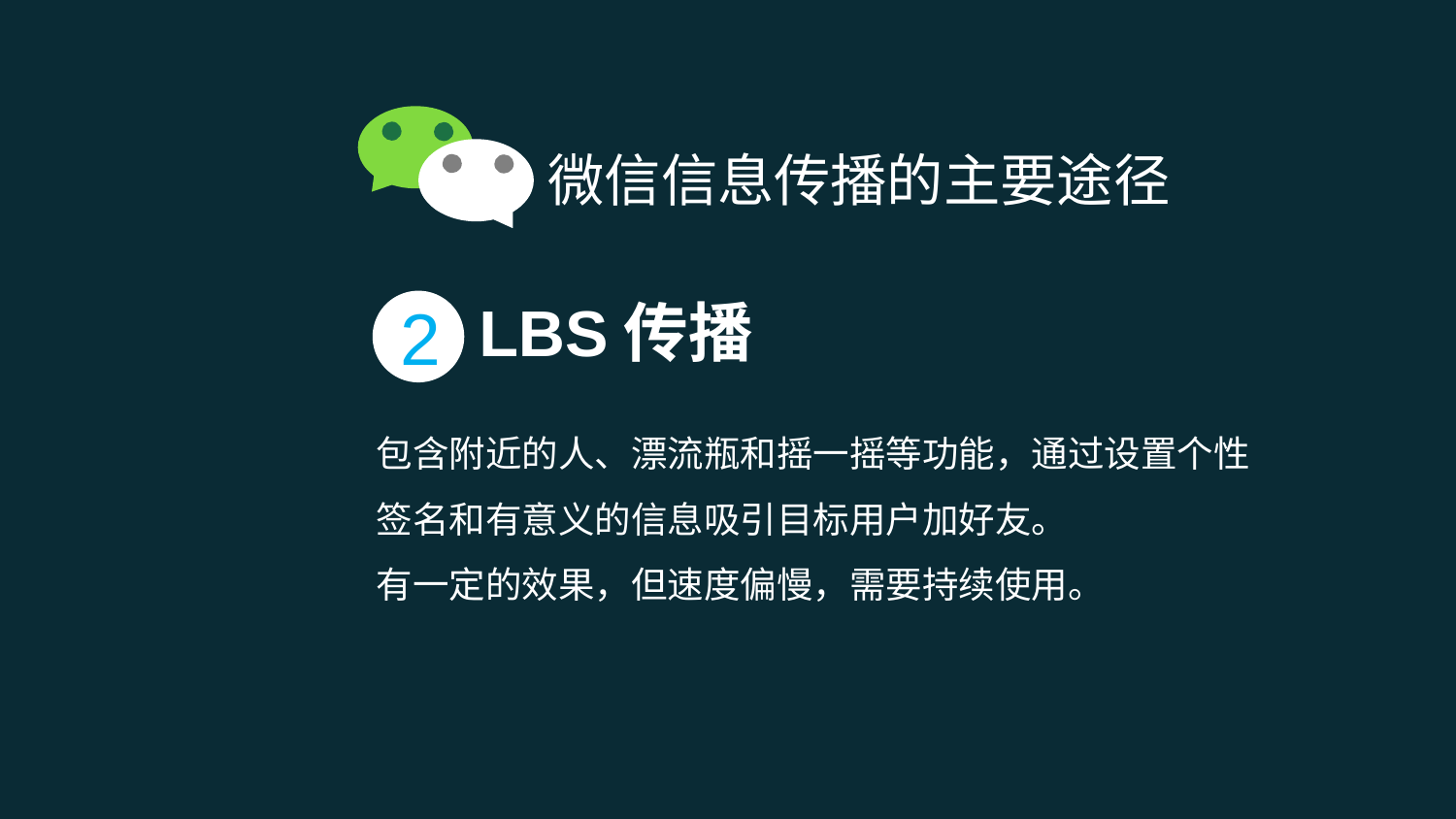

微信信息传播的主要途径

LBS传播
2
包含附近的人、漂流瓶和摇一摇等功能，通过设置个性签名和有意义的信息吸引目标用户加好友。
有一定的效果，但速度偏慢，需要持续使用。